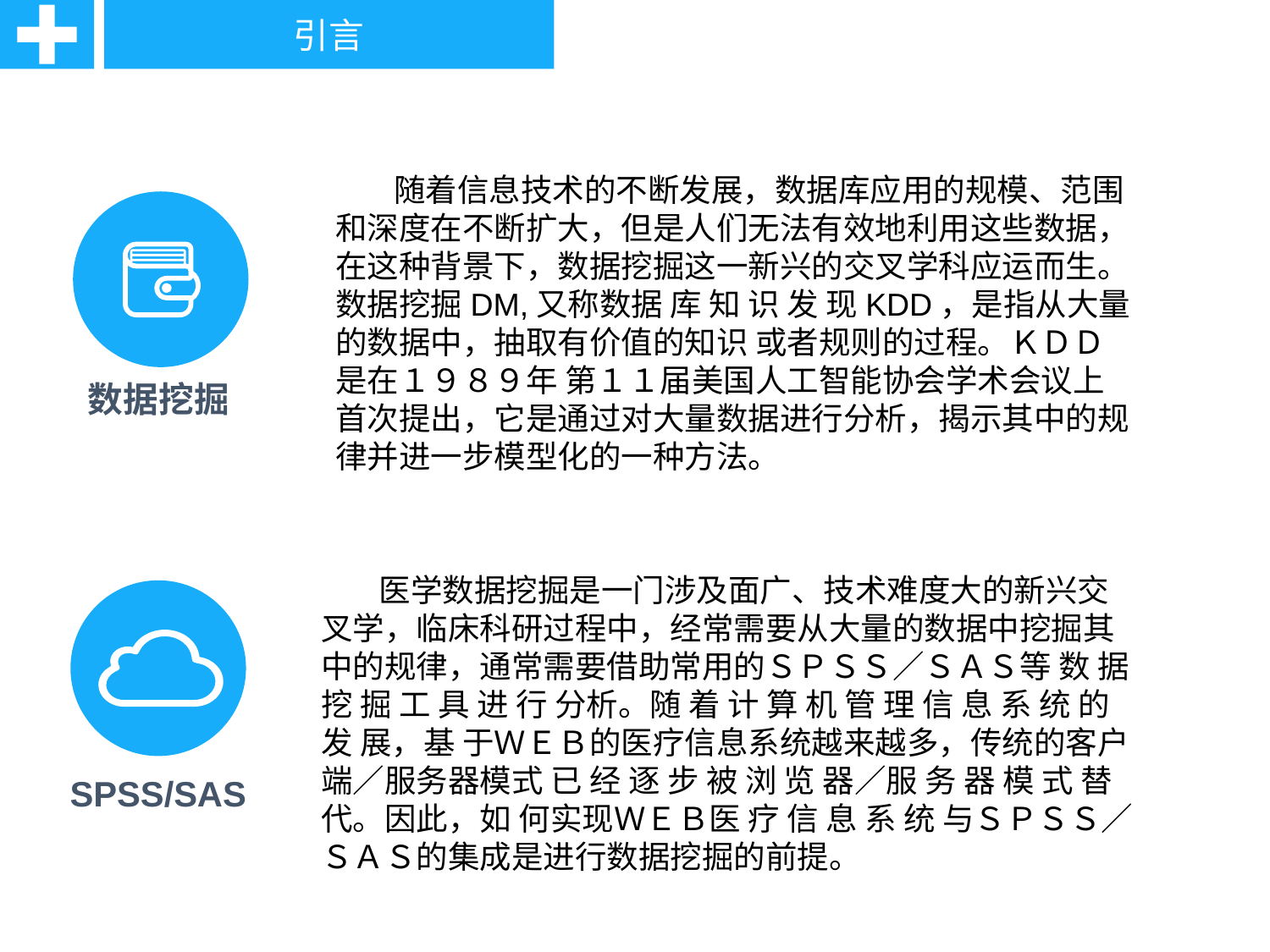

引言
       随着信息技术的不断发展，数据库应用的规模、范围和深度在不断扩大，但是人们无法有效地利用这些数据，在这种背景下，数据挖掘这一新兴的交叉学科应运而生。数据挖掘DM,又称数据 库 知 识 发 现KDD，是指从大量的数据中，抽取有价值的知识 或者规则的过程。ＫＤＤ是在１９８９年 第１１届美国人工智能协会学术会议上首次提出，它是通过对大量数据进行分析，揭示其中的规律并进一步模型化的一种方法。

数据挖掘
       医学数据挖掘是一门涉及面广、技术难度大的新兴交叉学，临床科研过程中，经常需要从大量的数据中挖掘其中的规律，通常需要借助常用的ＳＰＳＳ／ＳＡＳ等 数 据 挖 掘 工 具 进 行 分析。随 着 计 算 机 管 理 信 息 系 统 的 发 展，基 于ＷＥＢ的医疗信息系统越来越多，传统的客户端／服务器模式 已 经 逐 步 被 浏 览 器／服 务 器 模 式 替 代。因此，如 何实现ＷＥＢ医 疗 信 息 系 统 与ＳＰＳＳ／ＳＡＳ的集成是进行数据挖掘的前提。

SPSS/SAS